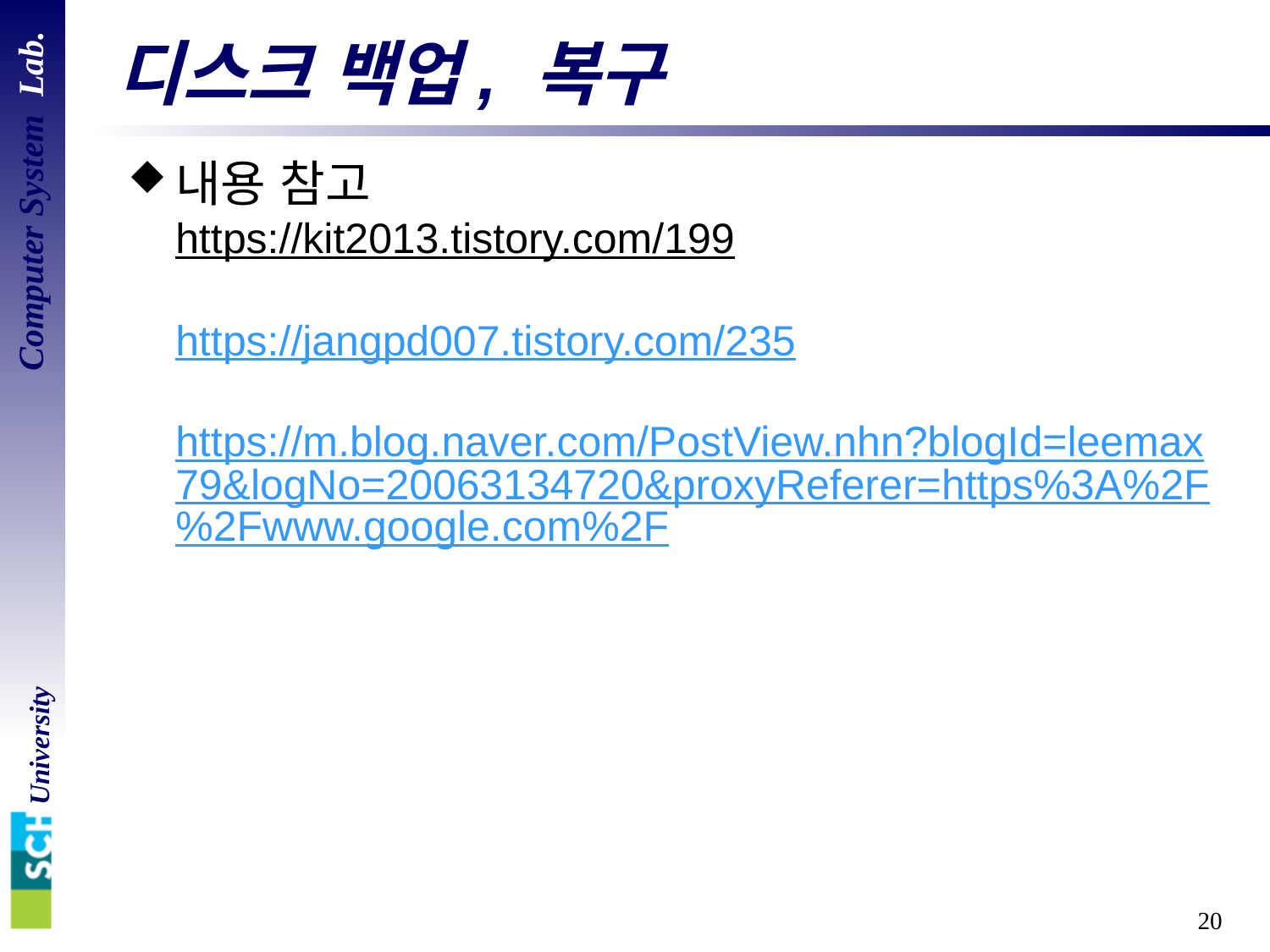

# 디스크 백업, 복구
내용 참고
https://kit2013.tistory.com/199
https://jangpd007.tistory.com/235
https://m.blog.naver.com/PostView.nhn?blogId=leemax79&logNo=20063134720&proxyReferer=https%3A%2F%2Fwww.google.com%2F